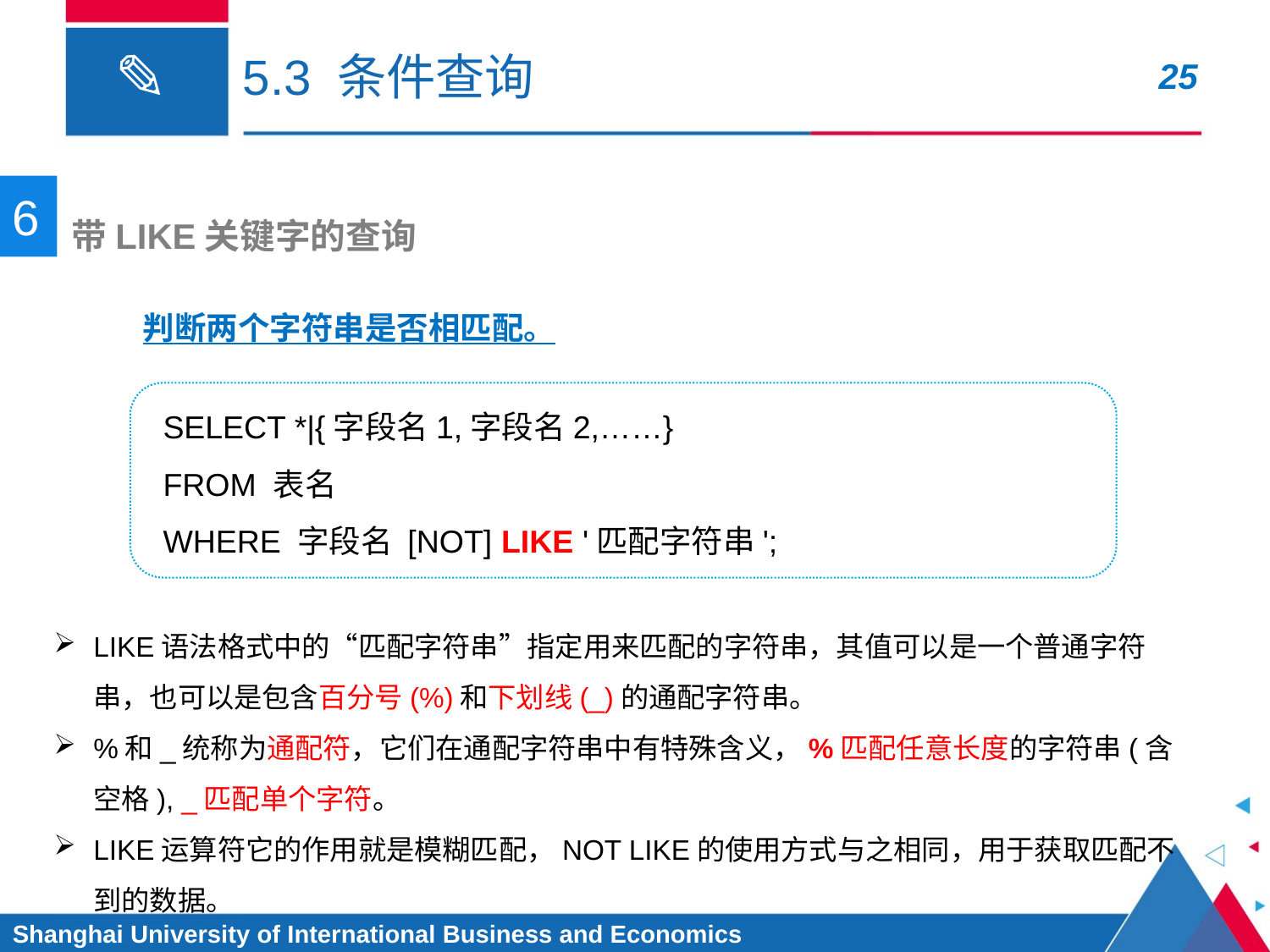

# 5.3 条件查询

6
带LIKE关键字的查询
判断两个字符串是否相匹配。
SELECT *|{字段名1,字段名2,……}
FROM 表名
WHERE 字段名 [NOT] LIKE '匹配字符串';

LIKE语法格式中的“匹配字符串”指定用来匹配的字符串，其值可以是一个普通字符串，也可以是包含百分号(%)和下划线(_)的通配字符串。
%和_统称为通配符，它们在通配字符串中有特殊含义，%匹配任意长度的字符串(含空格), _匹配单个字符。
LIKE运算符它的作用就是模糊匹配，NOT LIKE的使用方式与之相同，用于获取匹配不到的数据。